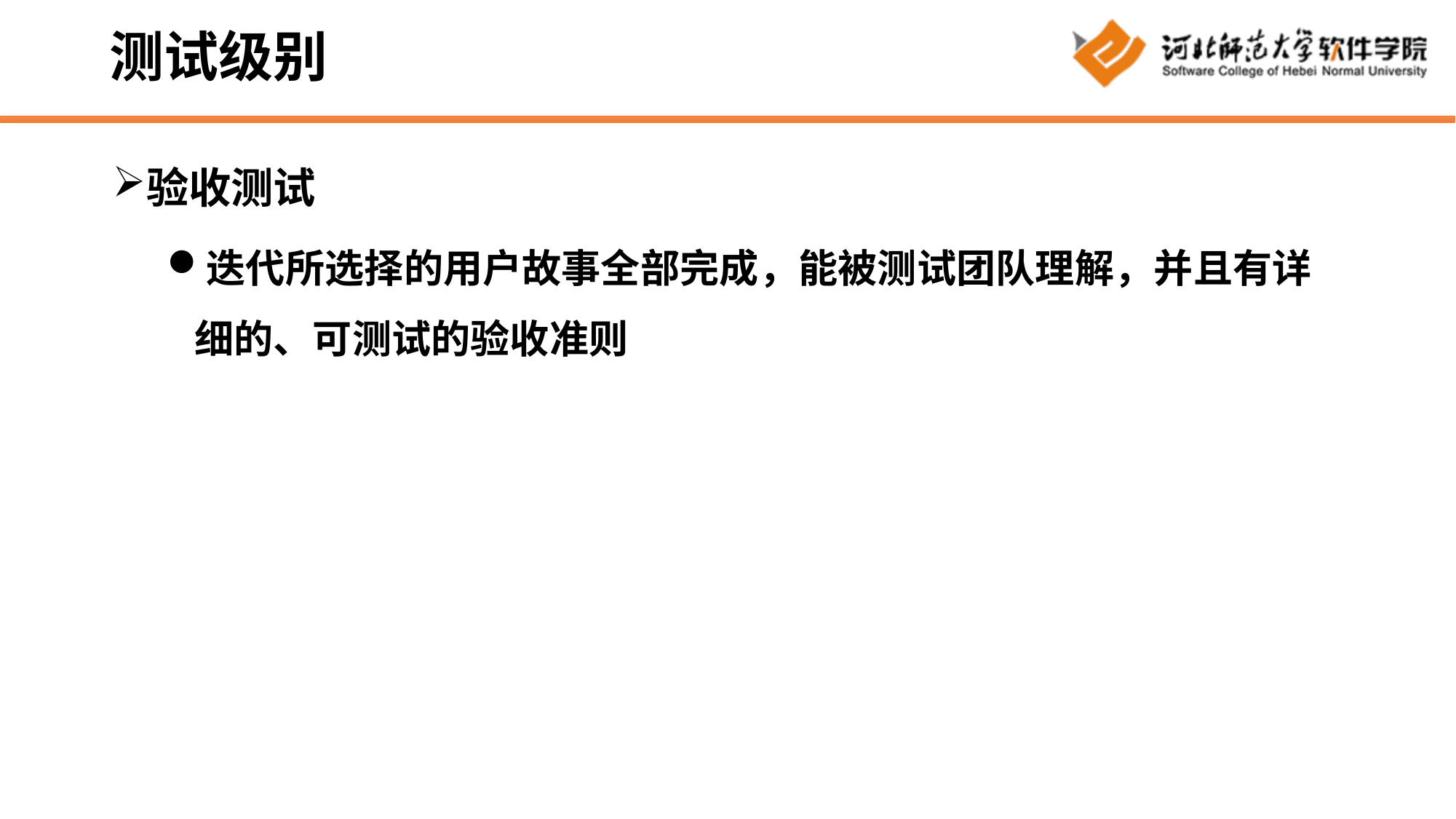

# 测试级别
验收测试
迭代所选择的用户故事全部完成，能被测试团队理解，并且有详细的、可测试的验收准则